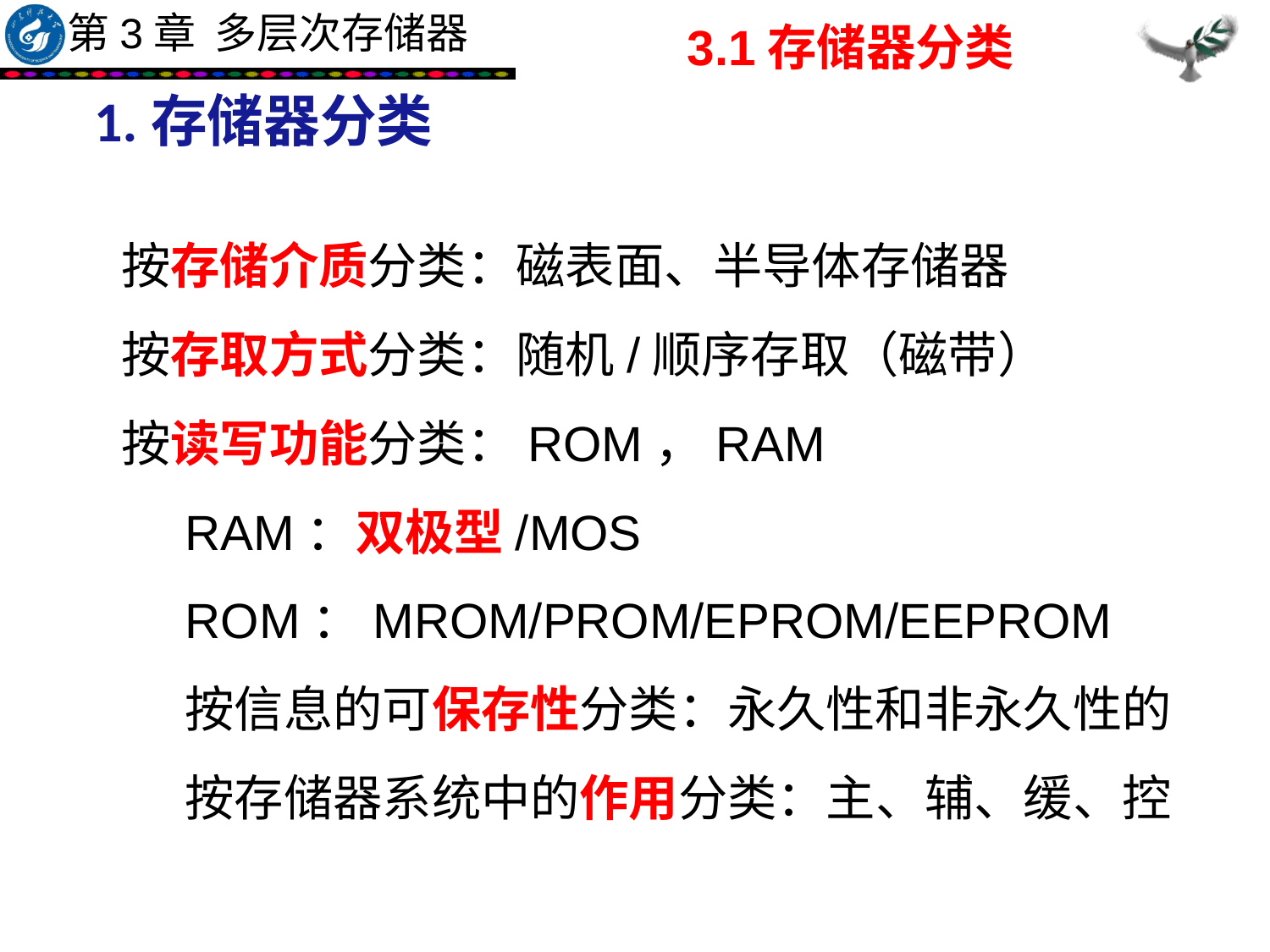

3.1存储器分类
1.存储器分类
按存储介质分类：磁表面、半导体存储器
按存取方式分类：随机/顺序存取（磁带）
按读写功能分类：ROM，RAM
RAM：双极型/MOS
ROM：MROM/PROM/EPROM/EEPROM
按信息的可保存性分类：永久性和非永久性的
按存储器系统中的作用分类：主、辅、缓、控